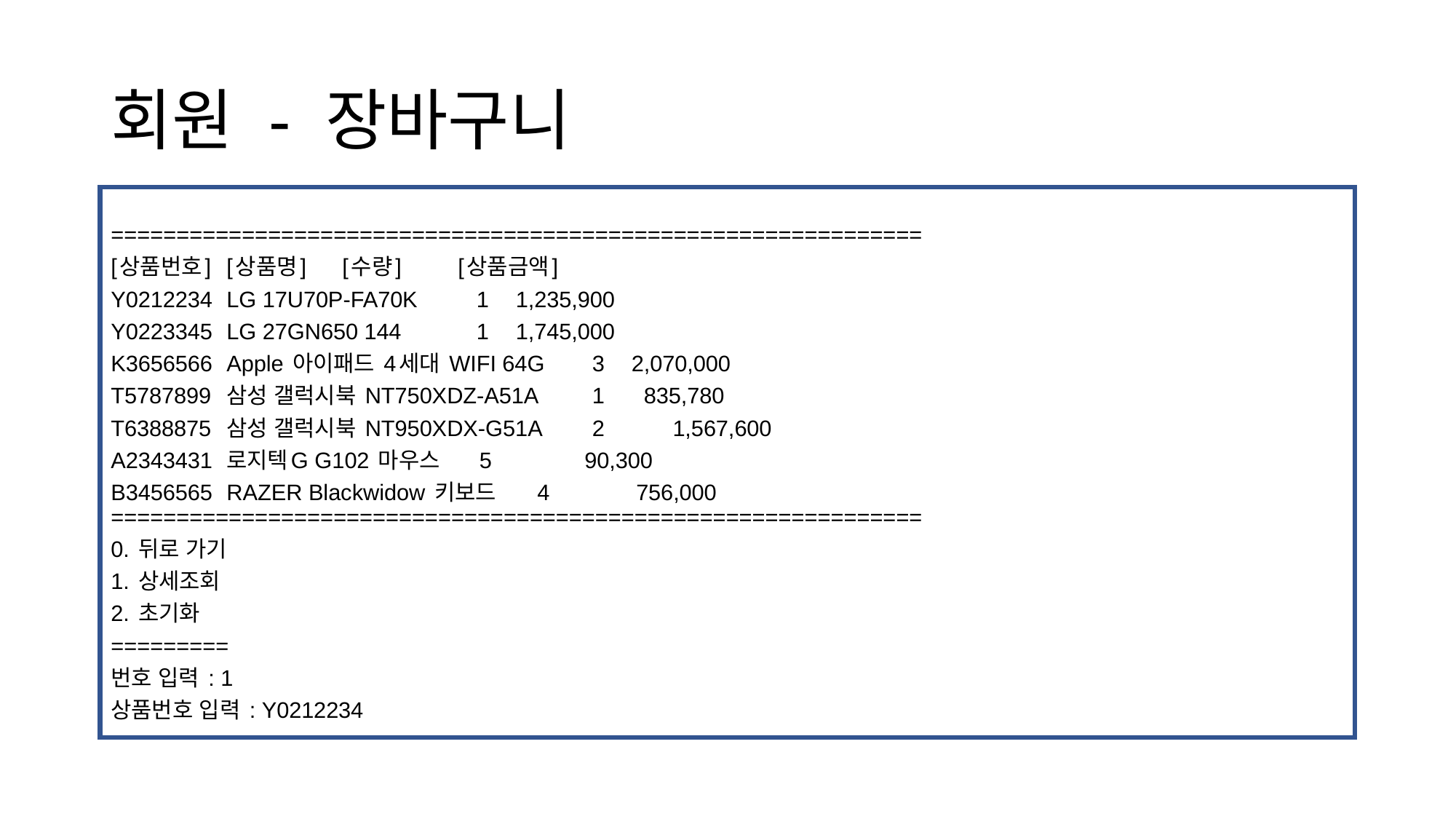

# 회원 - 장바구니

==============================================================
[상품번호]			[상품명]		[수량]	[상품금액]
Y0212234		LG 17U70P-FA70K		   1	1,235,900
Y0223345		LG 27GN650 144		   1	1,745,000
K3656566		Apple 아이패드 4세대 WIFI 64G	   3	2,070,000
T5787899		삼성 갤럭시북 NT750XDZ-A51A	   1	  835,780
T6388875		삼성 갤럭시북 NT950XDX-G51A	   2           1,567,600
A2343431		로지텍G G102 마우스		   5               90,300
B3456565		RAZER Blackwidow 키보드	   4              756,000	     ==============================================================
0. 뒤로 가기
1. 상세조회
2. 초기화
=========
번호 입력 : 1
상품번호 입력 : Y0212234